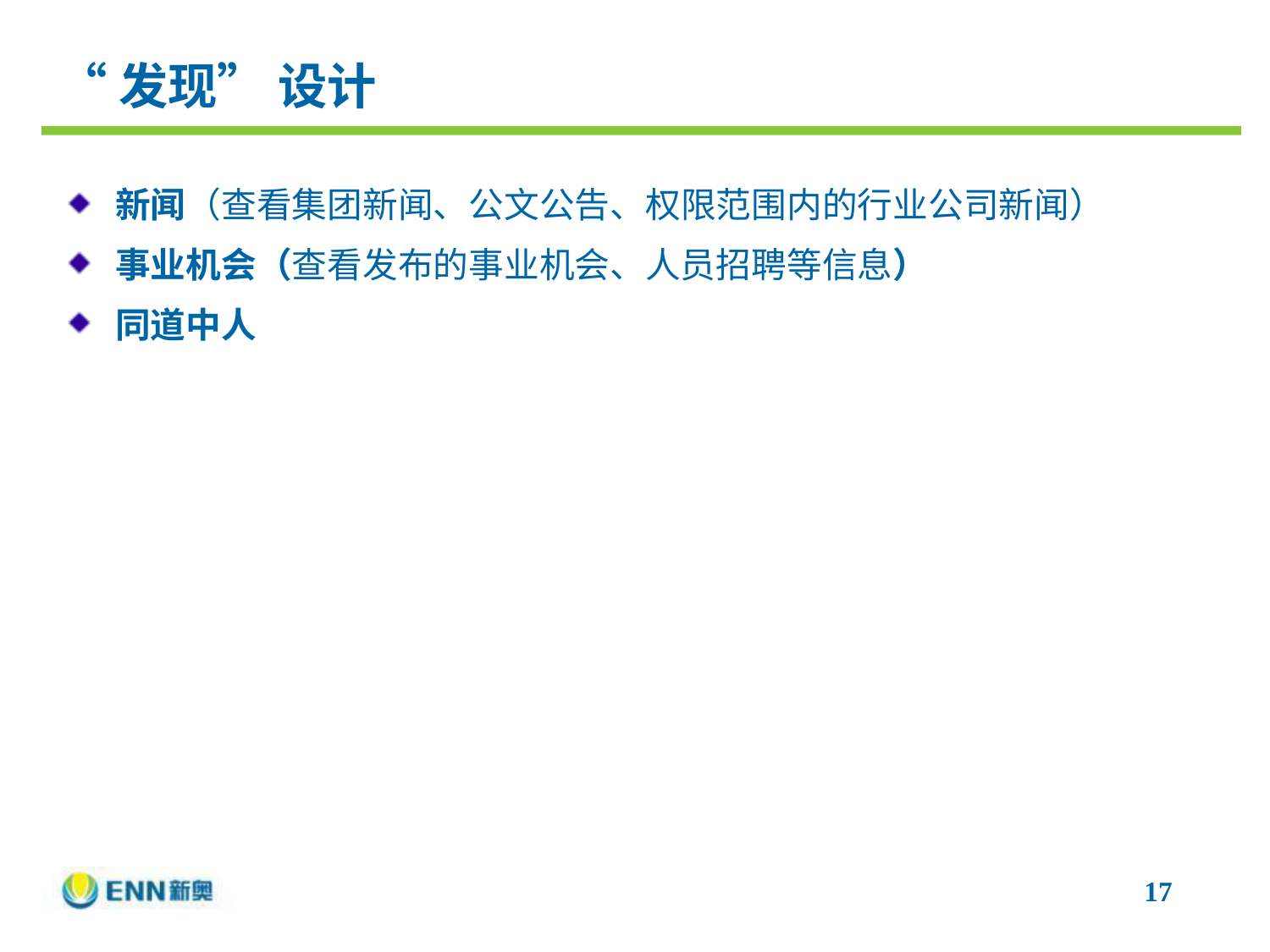

# “发现” 设计
新闻（查看集团新闻、公文公告、权限范围内的行业公司新闻）
事业机会（查看发布的事业机会、人员招聘等信息）
同道中人

17